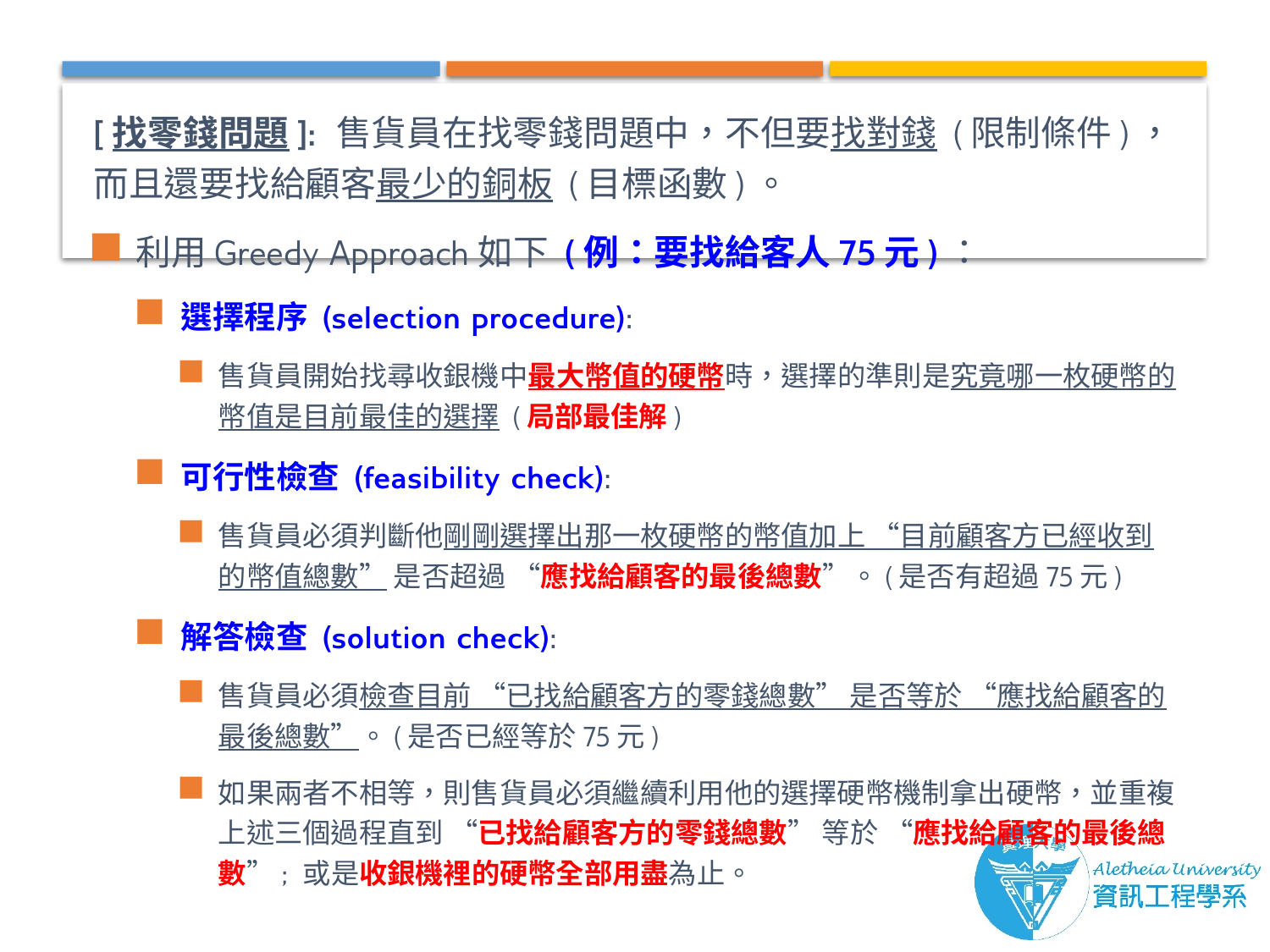

[找零錢問題]: 售貨員在找零錢問題中，不但要找對錢 (限制條件)，而且還要找給顧客最少的銅板 (目標函數)。
利用Greedy Approach如下 (例：要找給客人75元)：
選擇程序 (selection procedure):
售貨員開始找尋收銀機中最大幣值的硬幣時，選擇的準則是究竟哪一枚硬幣的幣值是目前最佳的選擇 (局部最佳解)
可行性檢查 (feasibility check):
售貨員必須判斷他剛剛選擇出那一枚硬幣的幣值加上 “目前顧客方已經收到的幣值總數” 是否超過 “應找給顧客的最後總數”。(是否有超過75元)
解答檢查 (solution check):
售貨員必須檢查目前 “已找給顧客方的零錢總數” 是否等於 “應找給顧客的最後總數”。(是否已經等於75元)
如果兩者不相等，則售貨員必須繼續利用他的選擇硬幣機制拿出硬幣，並重複上述三個過程直到 “已找給顧客方的零錢總數” 等於 “應找給顧客的最後總數”; 或是收銀機裡的硬幣全部用盡為止。